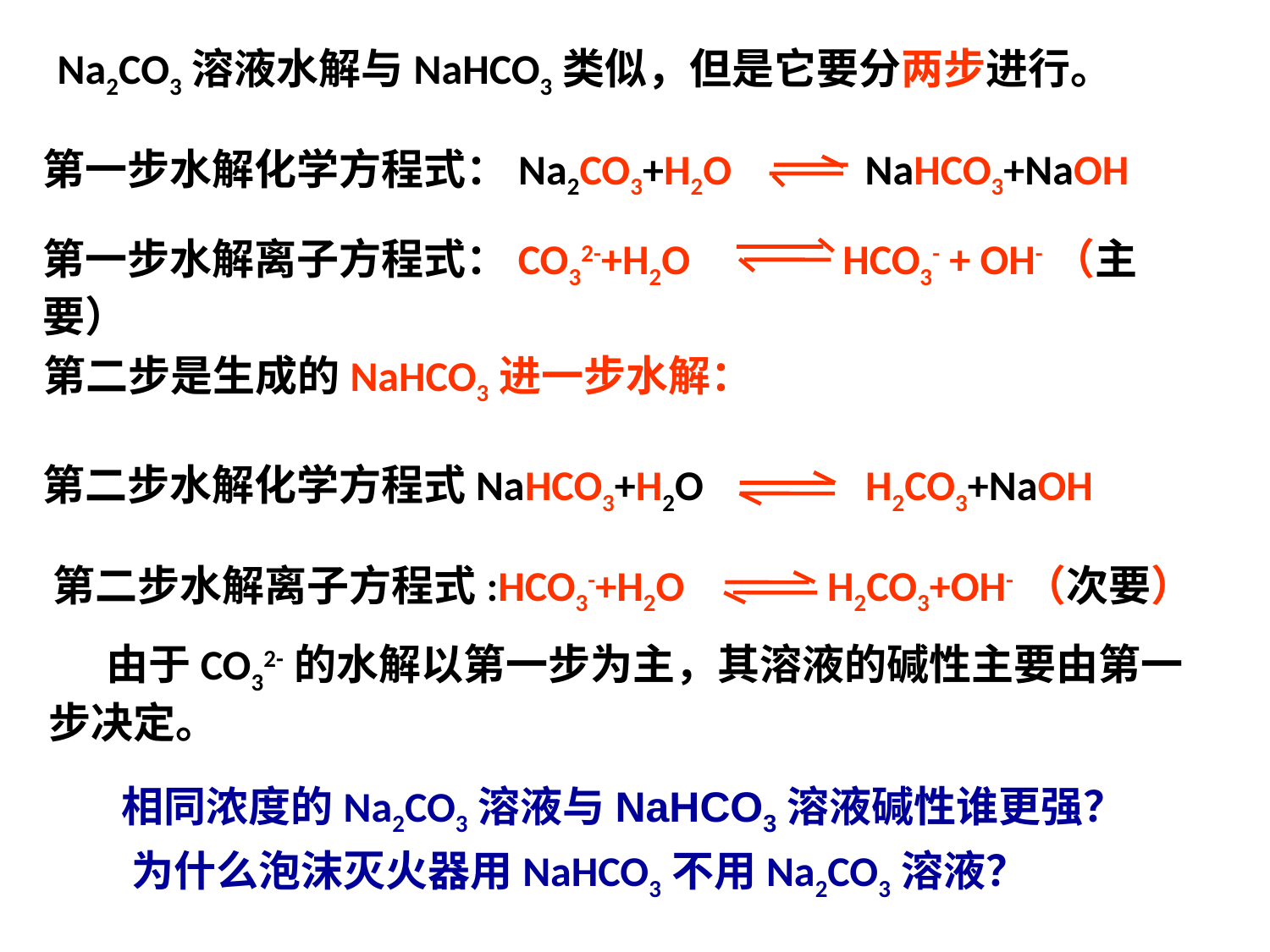

Na2CO3溶液水解与NaHCO3类似，但是它要分两步进行。
第一步水解化学方程式：Na2CO3+H2O              NaHCO3+NaOH

第一步水解离子方程式：CO32-+H2O                HCO3- + OH-（主要）

第二步是生成的NaHCO3进一步水解：
第二步水解化学方程式NaHCO3+H2O                 H2CO3+NaOH

第二步水解离子方程式:HCO3-+H2O               H2CO3+OH-（次要）

    由于CO32-的水解以第一步为主，其溶液的碱性主要由第一步决定。
相同浓度的Na2CO3溶液与NaHCO3溶液碱性谁更强？
为什么泡沫灭火器用NaHCO3不用Na2CO3溶液？